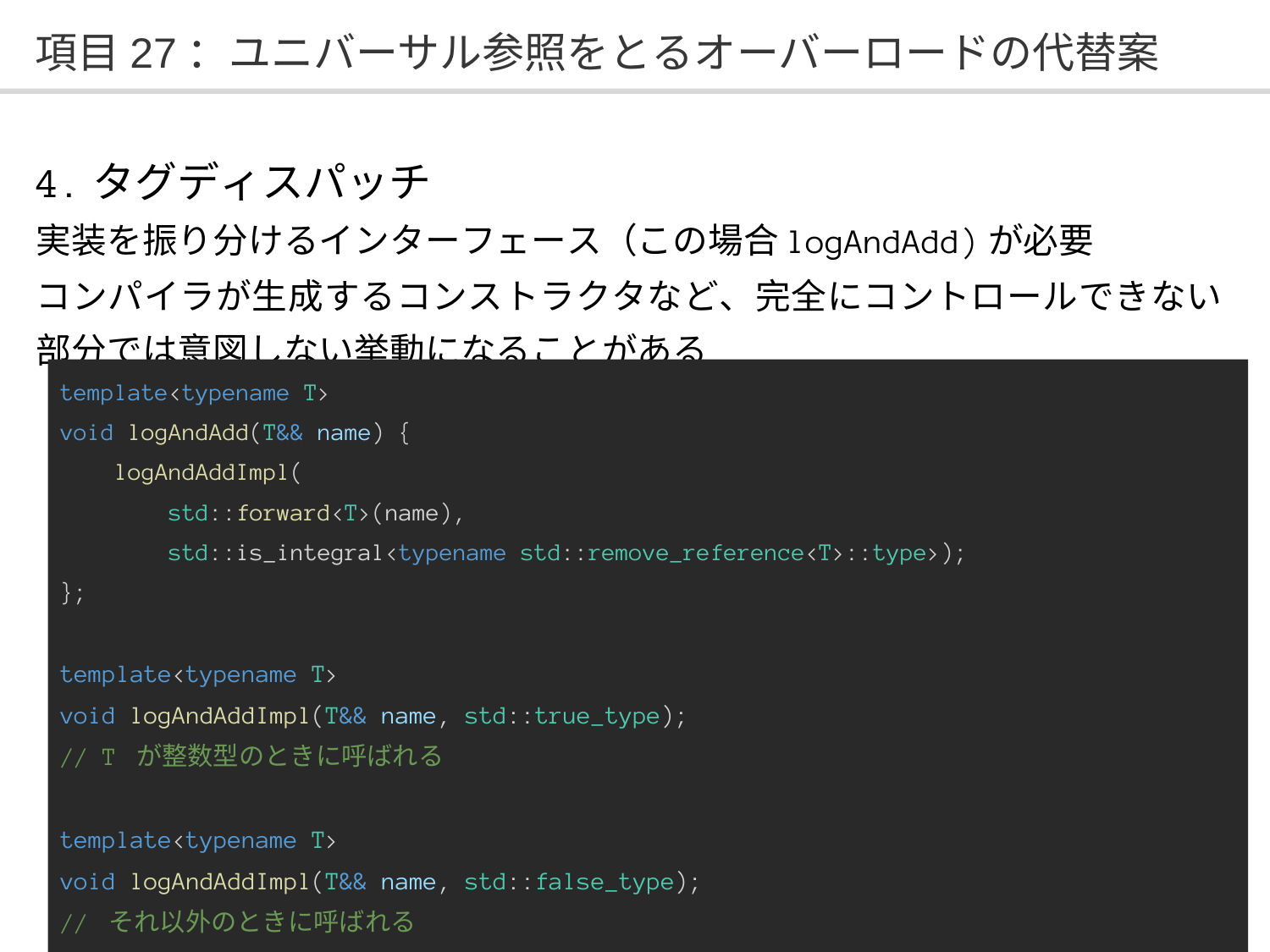

# 項目27：ユニバーサル参照をとるオーバーロードの代替案
4.タグディスパッチ
実装を振り分けるインターフェース（この場合logAndAdd)が必要
コンパイラが生成するコンストラクタなど、完全にコントロールできない部分では意図しない挙動になることがある

template<typename T>
void logAndAdd(T&& name) {
    logAndAddImpl(
        std::forward<T>(name),
        std::is_integral<typename std::remove_reference<T>::type>);
};

template<typename T>
void logAndAddImpl(T&& name, std::true_type);
// T が整数型のときに呼ばれる

template<typename T>
void logAndAddImpl(T&& name, std::false_type);
// それ以外のときに呼ばれる